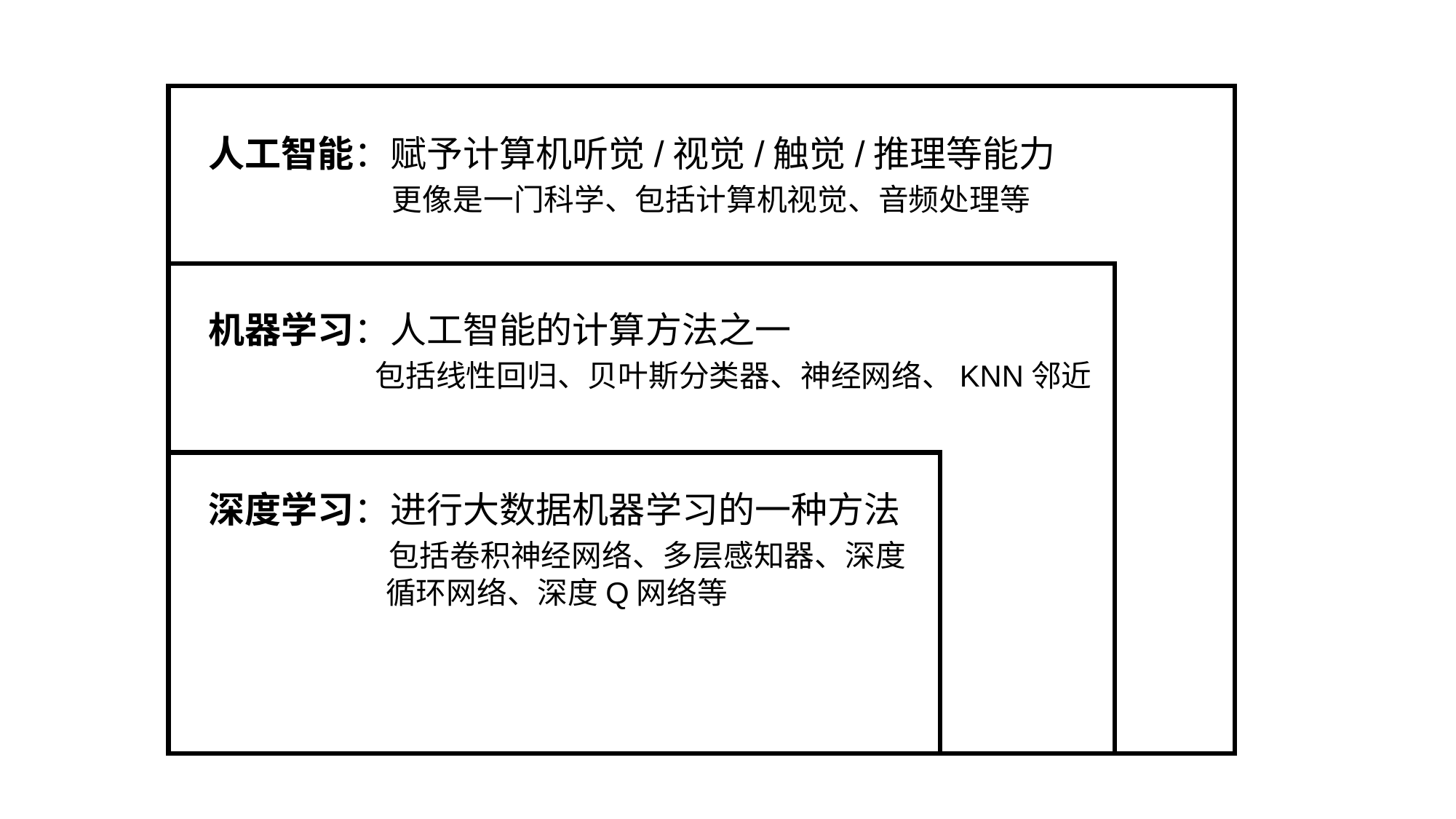

人工智能：赋予计算机听觉/视觉/触觉/推理等能力
	        更像是一门科学、包括计算机视觉、音频处理等

机器学习：人工智能的计算方法之一
	       包括线性回归、贝叶斯分类器、神经网络、KNN邻近

深度学习：进行大数据机器学习的一种方法
	        包括卷积神经网络、多层感知器、深度
	         循环网络、深度Q网络等